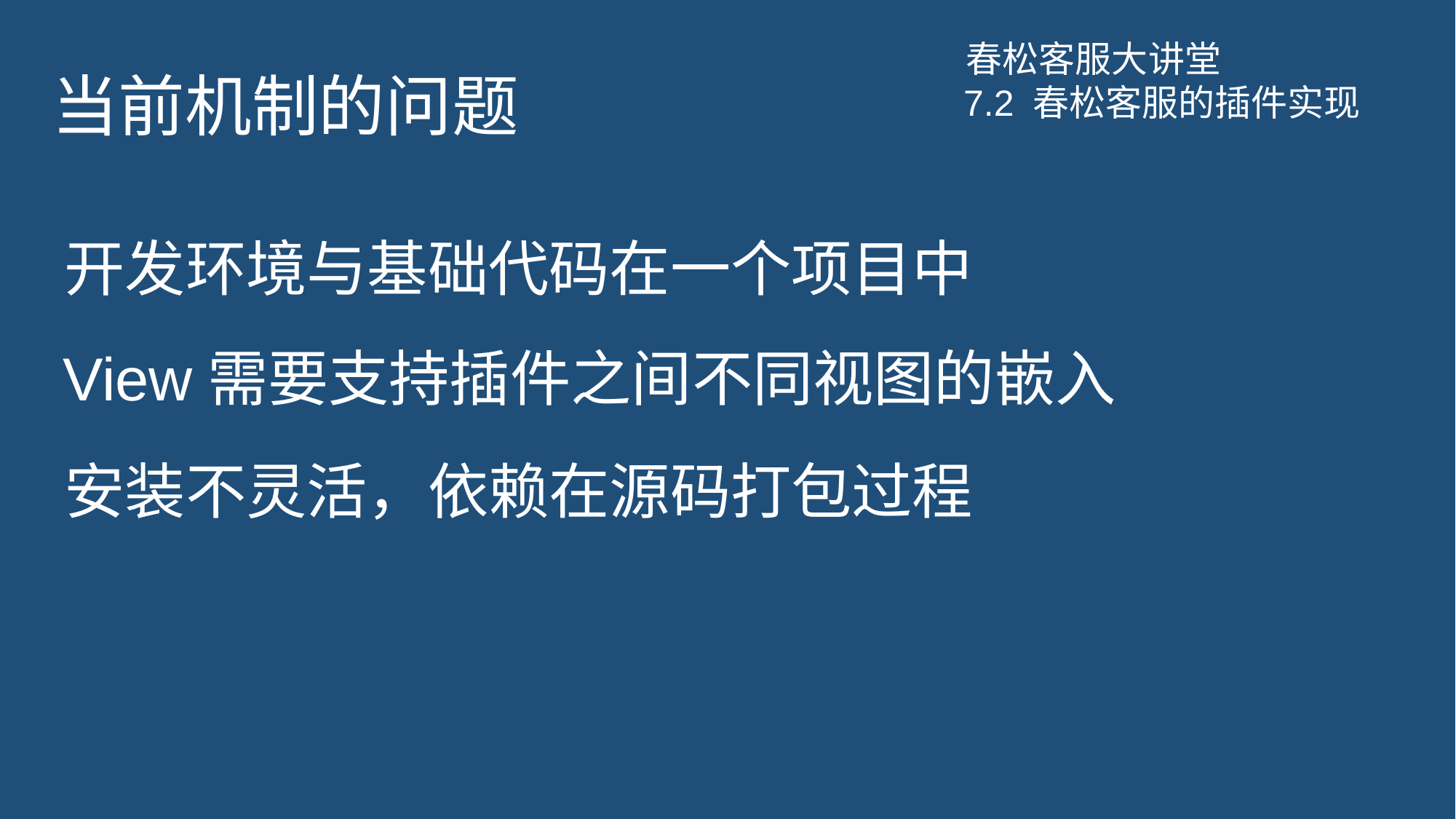

# 当前机制的问题
春松客服大讲堂
7.2 春松客服的插件实现
开发环境与基础代码在一个项目中
View需要支持插件之间不同视图的嵌入
安装不灵活，依赖在源码打包过程